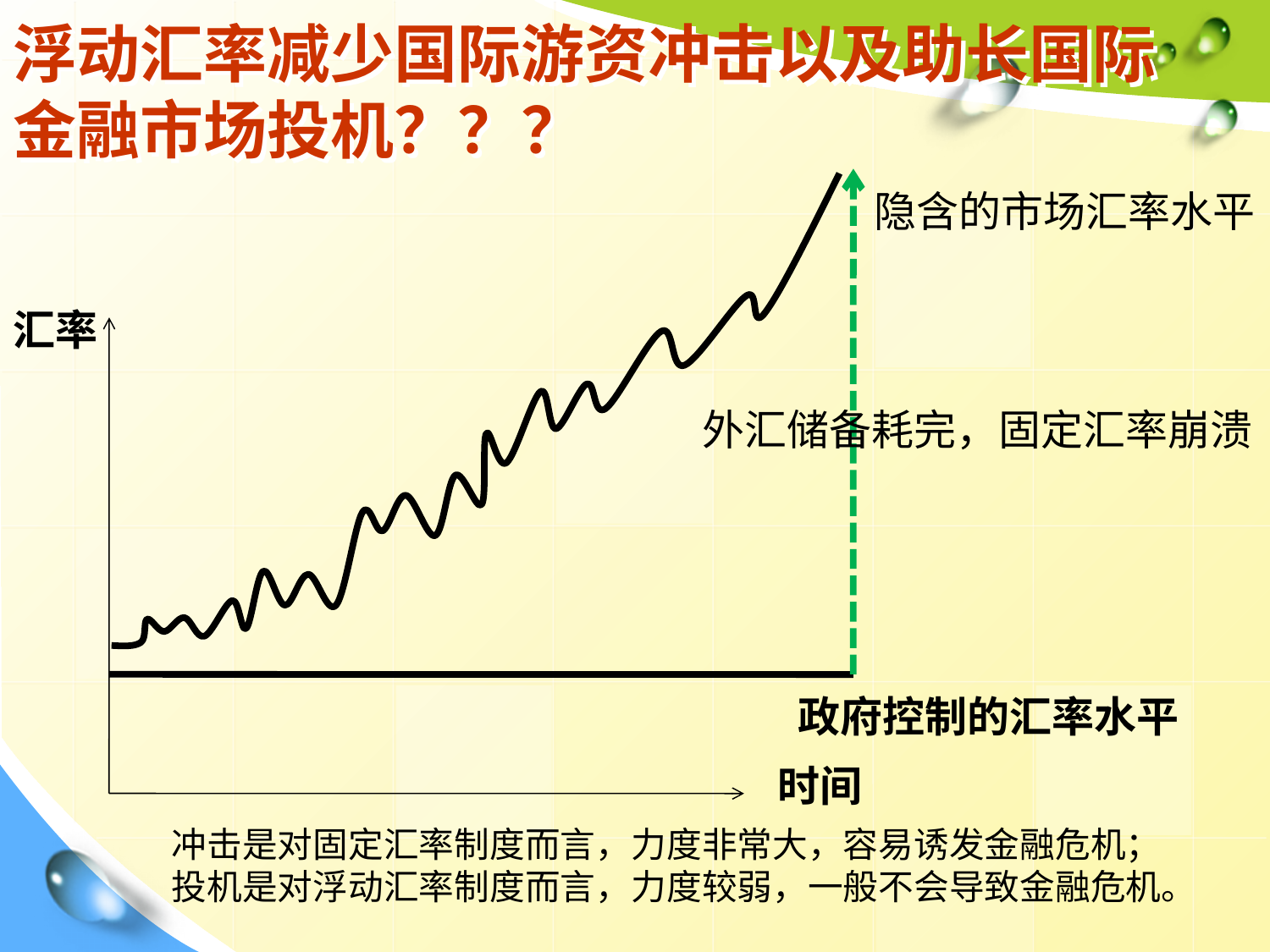

# 浮动汇率减少国际游资冲击以及助长国际金融市场投机？？？

隐含的市场汇率水平
汇率
外汇储备耗完，固定汇率崩溃
政府控制的汇率水平
时间
冲击是对固定汇率制度而言，力度非常大，容易诱发金融危机；
投机是对浮动汇率制度而言，力度较弱，一般不会导致金融危机。